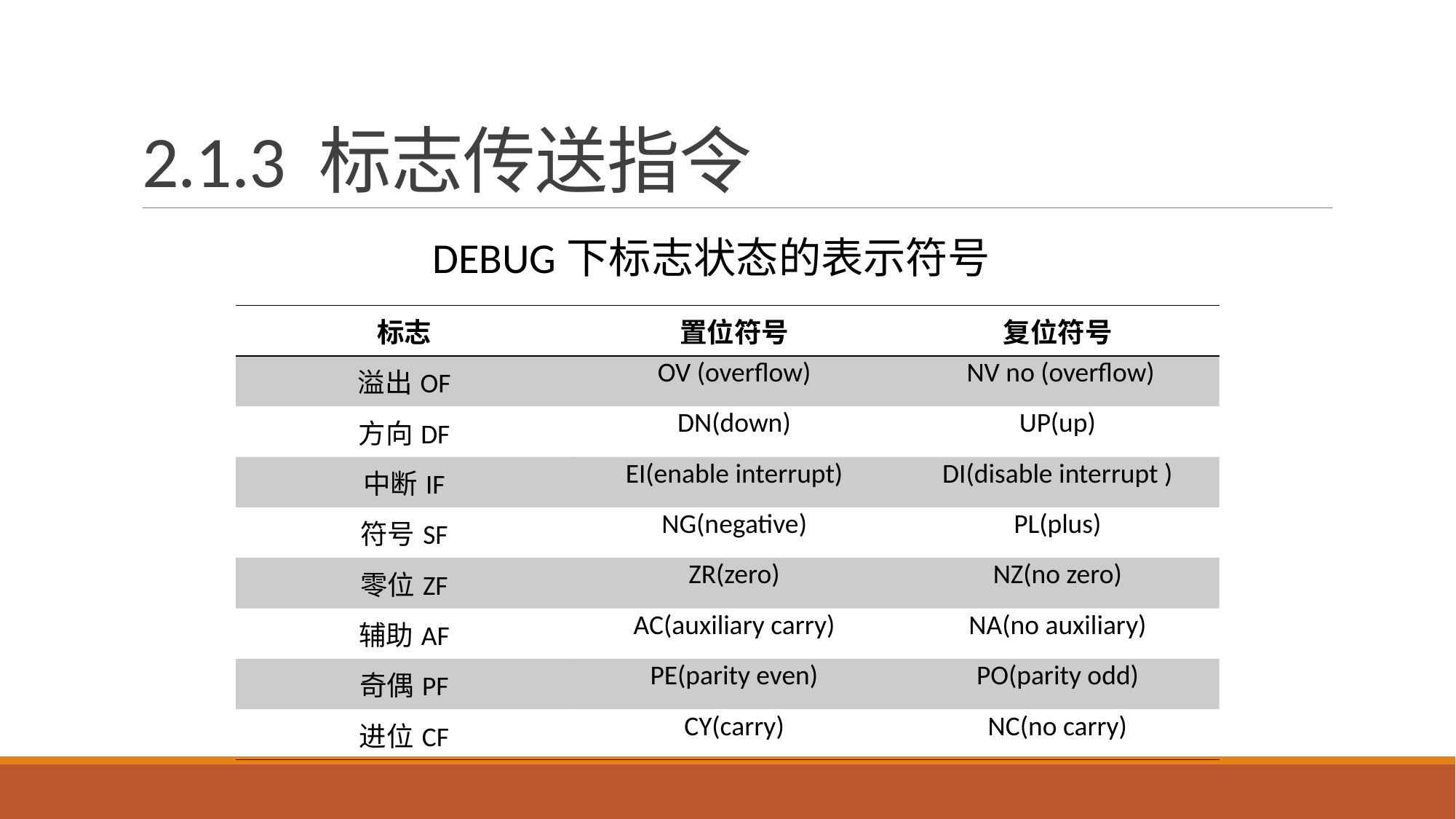

# 2.1.3 标志传送指令
DEBUG下标志状态的表示符号
| 标志 | 置位符号 | 复位符号 |
| --- | --- | --- |
| 溢出OF | OV (overflow) | NV no (overflow) |
| 方向DF | DN(down) | UP(up) |
| 中断IF | EI(enable interrupt) | DI(disable interrupt ) |
| 符号SF | NG(negative) | PL(plus) |
| 零位ZF | ZR(zero) | NZ(no zero) |
| 辅助AF | AC(auxiliary carry) | NA(no auxiliary) |
| 奇偶PF | PE(parity even) | PO(parity odd) |
| 进位CF | CY(carry) | NC(no carry) |